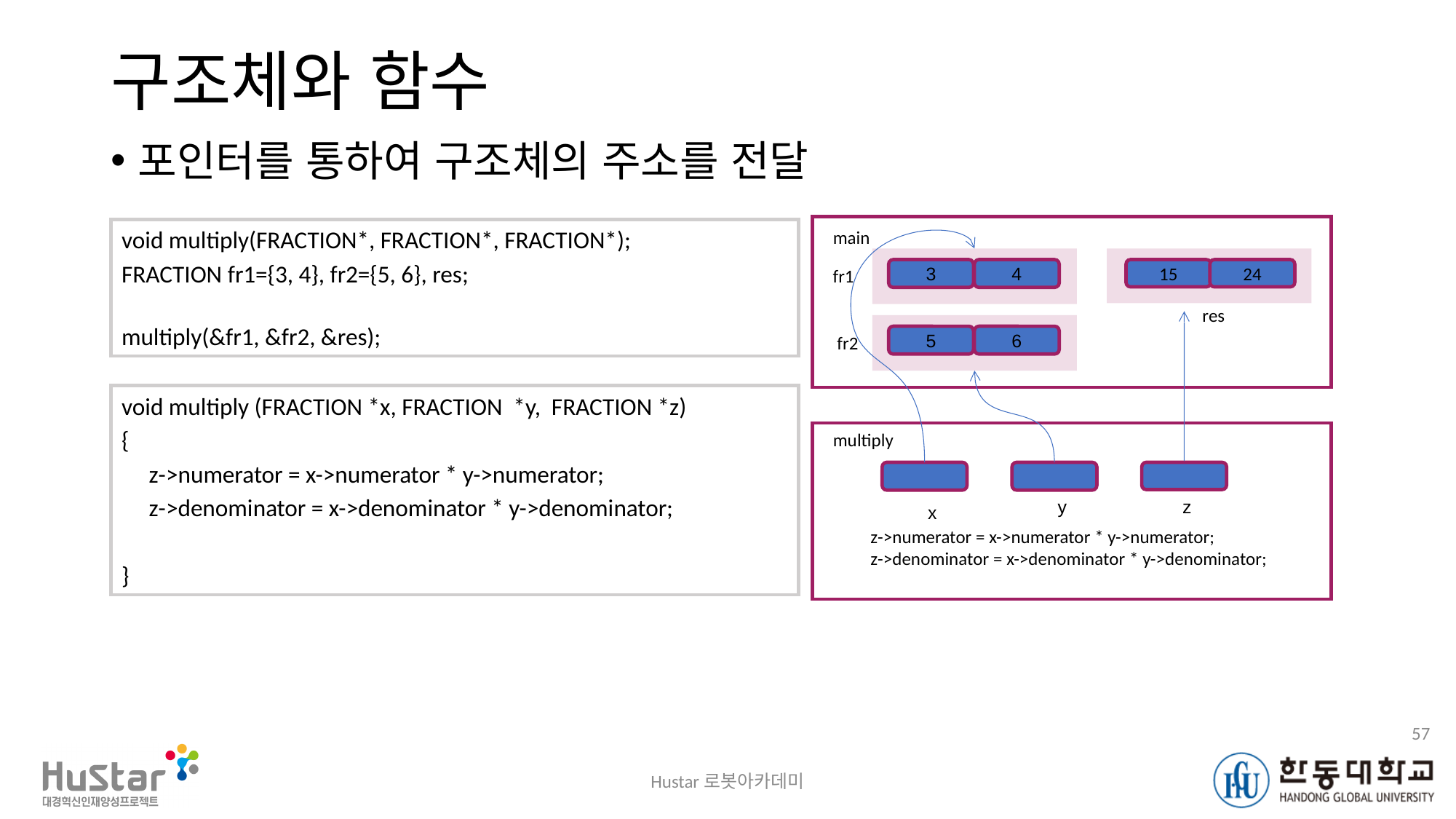

# 구조체와 함수
포인터를 통하여 구조체의 주소를 전달

main

fr1
3
4
15
24
res

fr2
5
6
void multiply(FRACTION*, FRACTION*, FRACTION*);
FRACTION fr1={3, 4}, fr2={5, 6}, res;
multiply(&fr1, &fr2, &res);

multiply

y
z
x
z->numerator = x->numerator * y->numerator;
z->denominator = x->denominator * y->denominator;
void multiply (FRACTION *x, FRACTION  *y,  FRACTION *z)
{
     z->numerator = x->numerator * y->numerator;
     z->denominator = x->denominator * y->denominator;

}
57
Hustar로봇아카데미